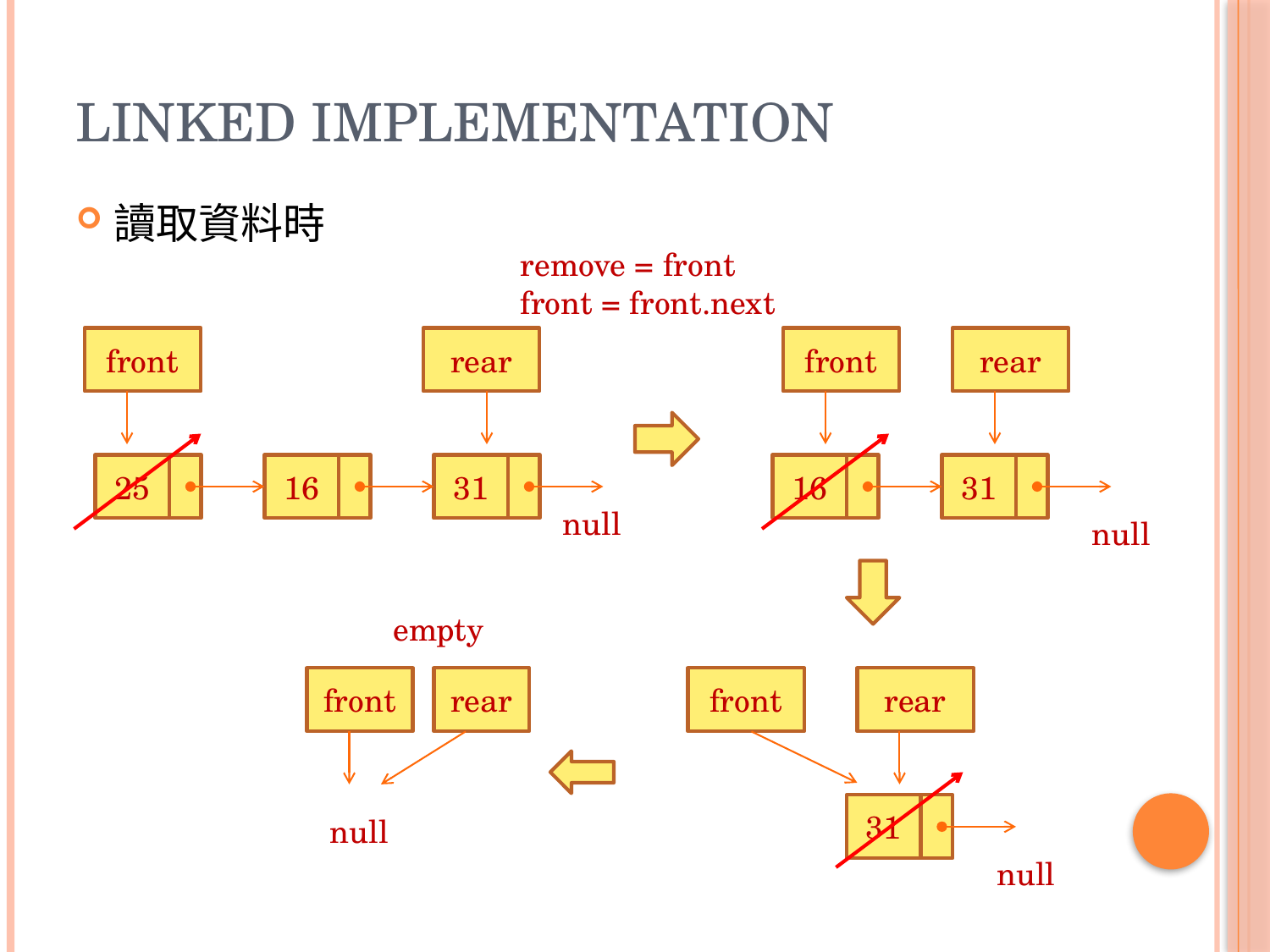

# Linked Implementation
讀取資料時
remove = front
front = front.next
front
rear
front
rear

25

16

31

16

31

null
null

empty
front
rear
front
rear

31

null
null